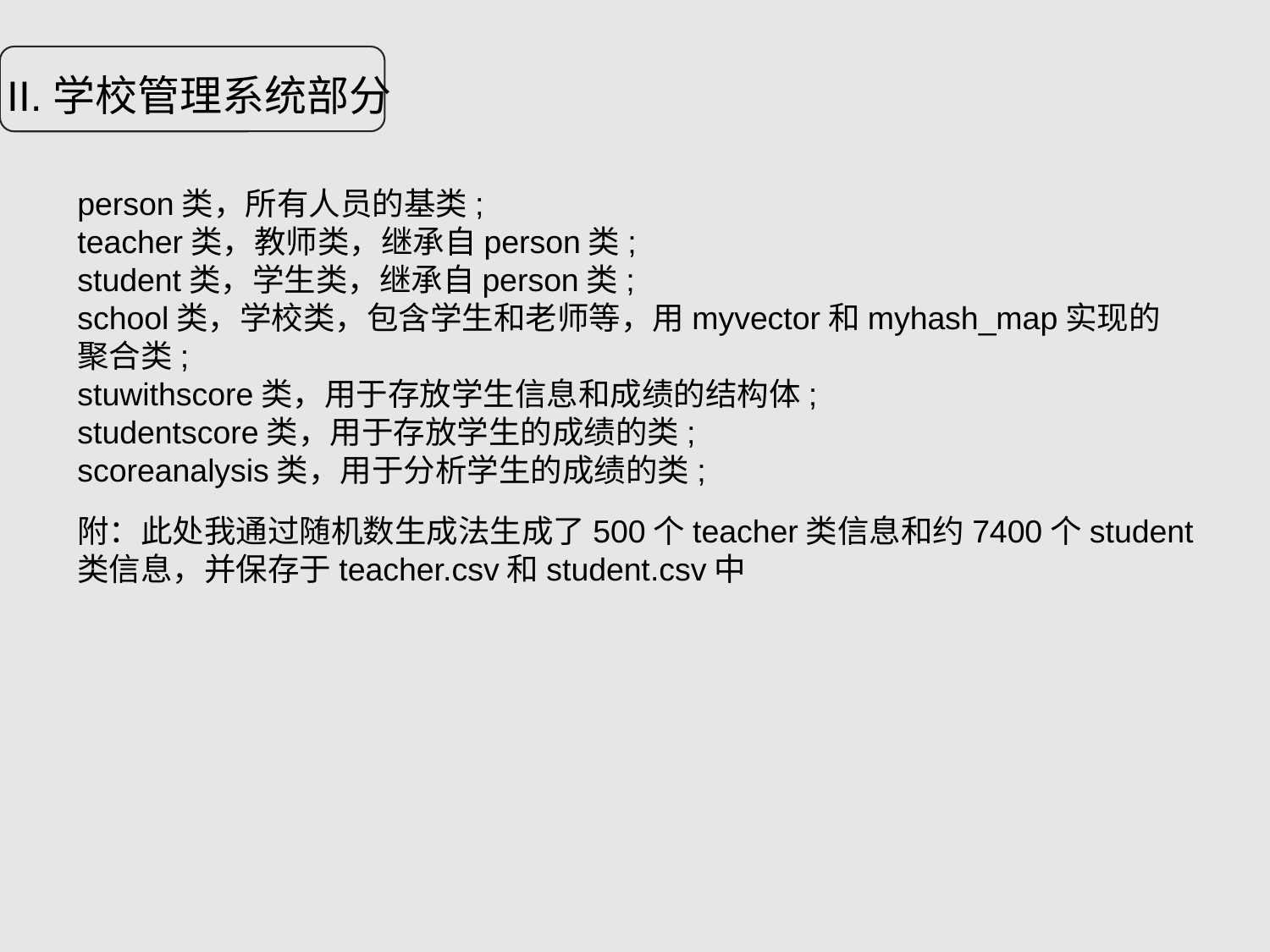

II.学校管理系统部分
person类，所有人员的基类;
teacher类，教师类，继承自person类;
student类，学生类，继承自person类;
school类，学校类，包含学生和老师等，用myvector和myhash_map实现的聚合类;
stuwithscore类，用于存放学生信息和成绩的结构体;
studentscore类，用于存放学生的成绩的类;
scoreanalysis类，用于分析学生的成绩的类;
附：此处我通过随机数生成法生成了500个teacher类信息和约7400个student类信息，并保存于teacher.csv和student.csv中